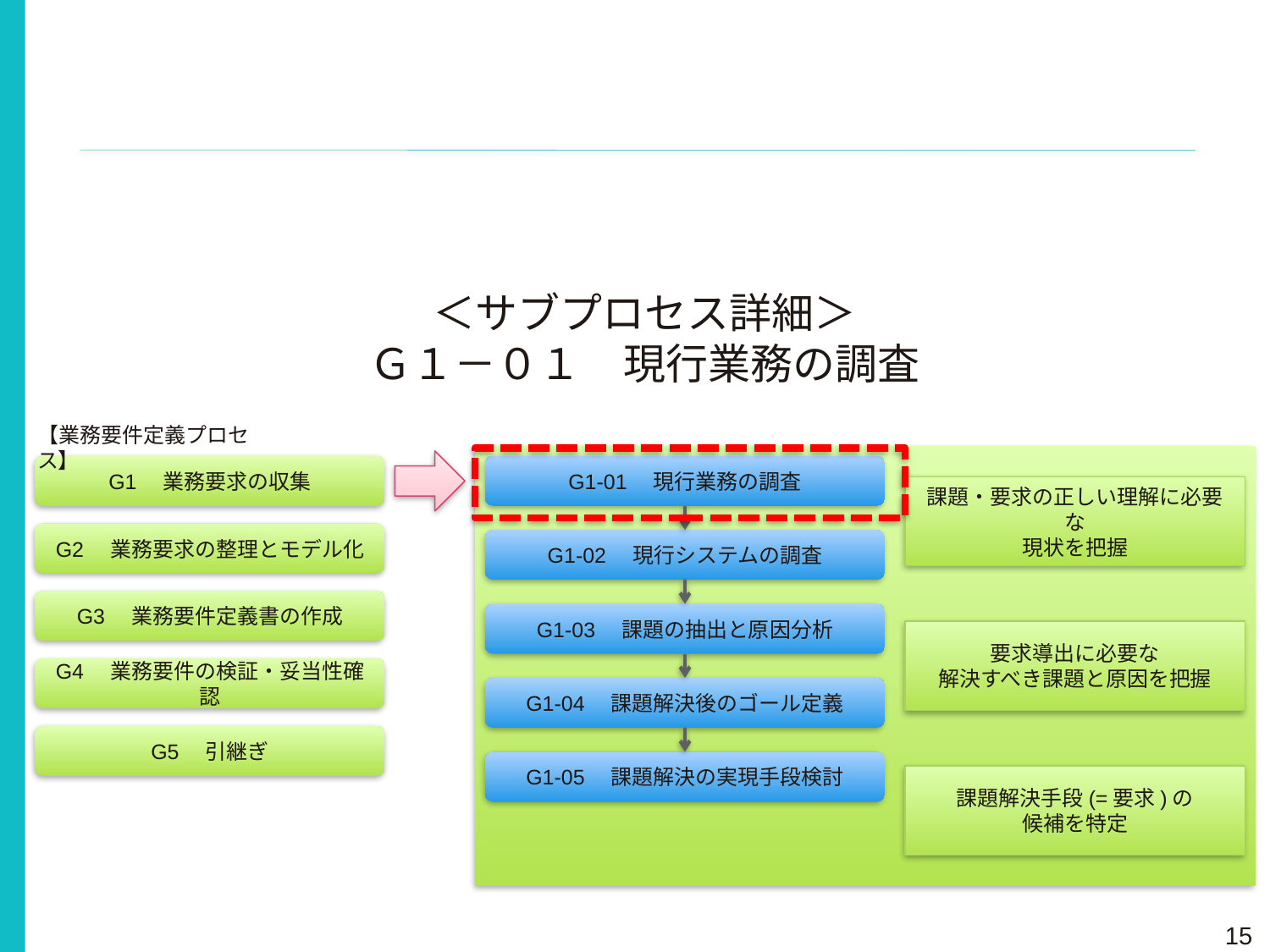

＜サブプロセス詳細＞
Ｇ１－０１　現行業務の調査
【業務要件定義プロセス】

G1　業務要求の収集
G1-01　現行業務の調査
課題・要求の正しい理解に必要な
現状を把握
G2　業務要求の整理とモデル化
G1-02　現行システムの調査
G3　業務要件定義書の作成
G1-03　課題の抽出と原因分析
要求導出に必要な
解決すべき課題と原因を把握
G4　業務要件の検証・妥当性確認
G1-04　課題解決後のゴール定義
G5　引継ぎ
G1-05　課題解決の実現手段検討
課題解決手段(=要求)の
候補を特定
15